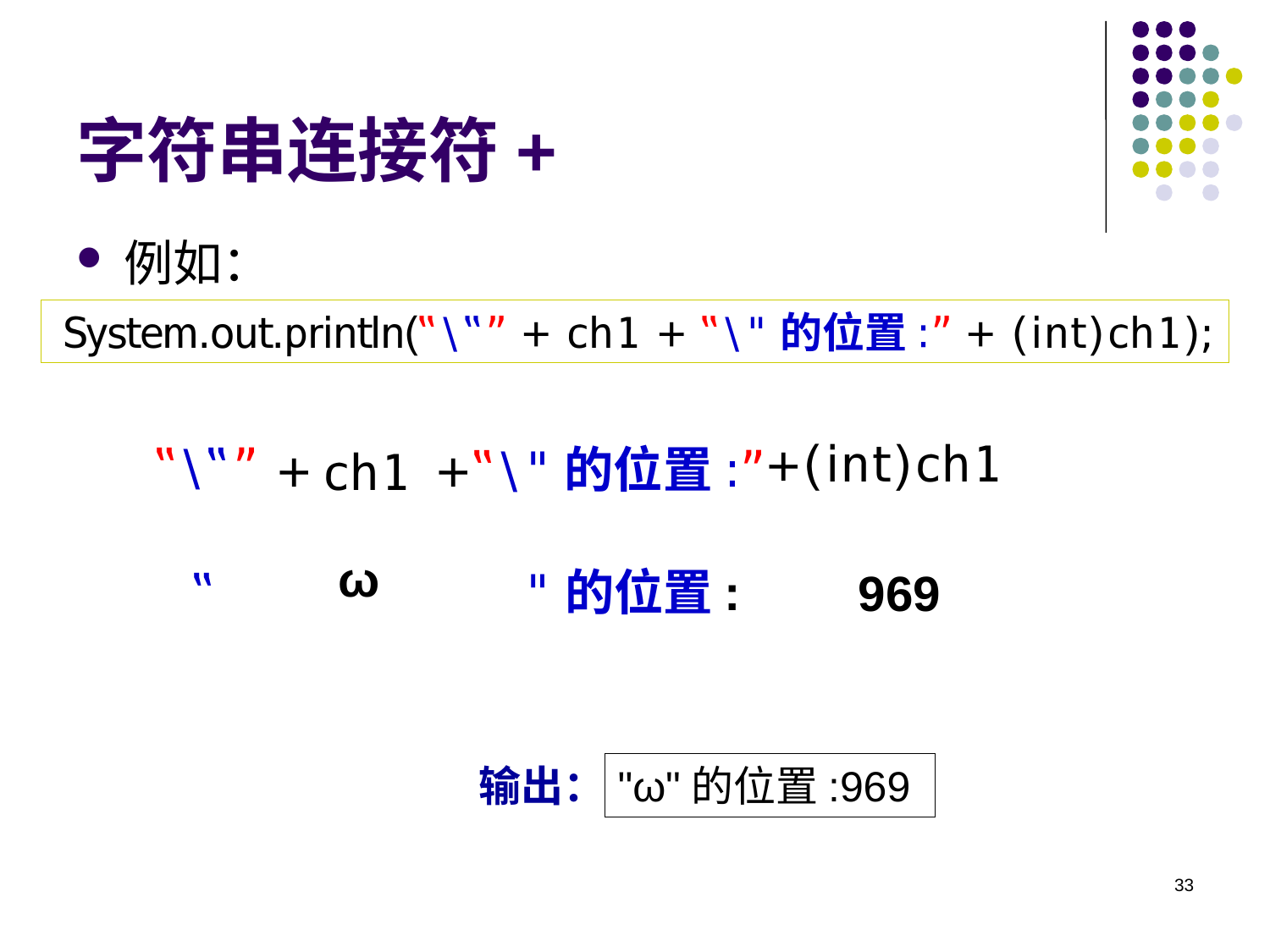

# 字符串连接符+
例如：
 System.out.println(“\“” + ch1 + “\"的位置:” + (int)ch1);
(int)ch1
+
“\“”
“\"的位置:”
+
+
ch1
ω
“
"的位置:
969
输出：
"ω"的位置:969
33